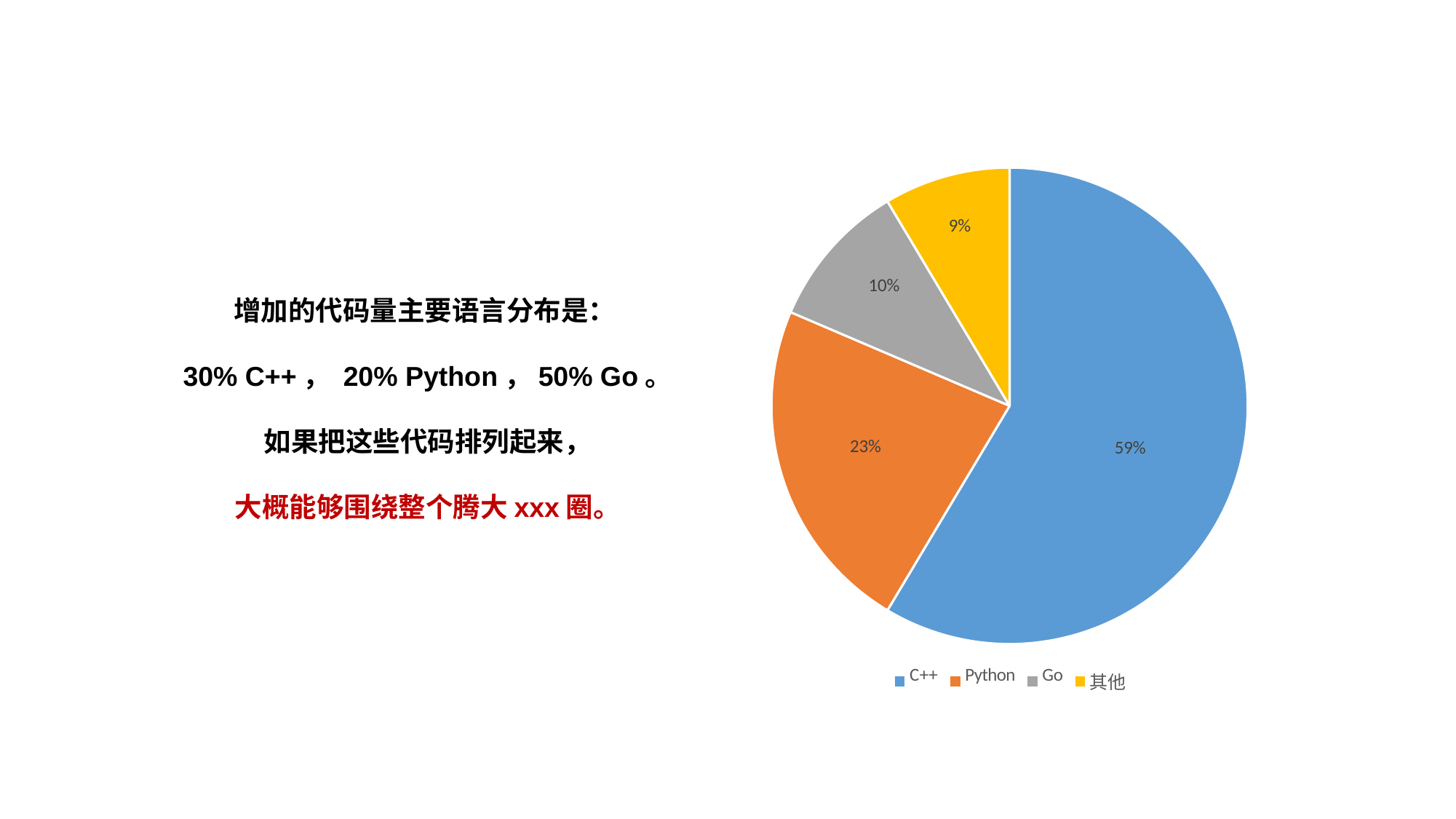

### Chart

| Category | 代码增量语言比例 |
|---|---|
| C++ | 8.2 |
| Python | 3.2 |
| Go | 1.4 |
| 其他 | 1.2 |
增加的代码量主要语言分布是：

30% C++， 20% Python，50% Go。

如果把这些代码排列起来，

大概能够围绕整个腾大xxx圈。